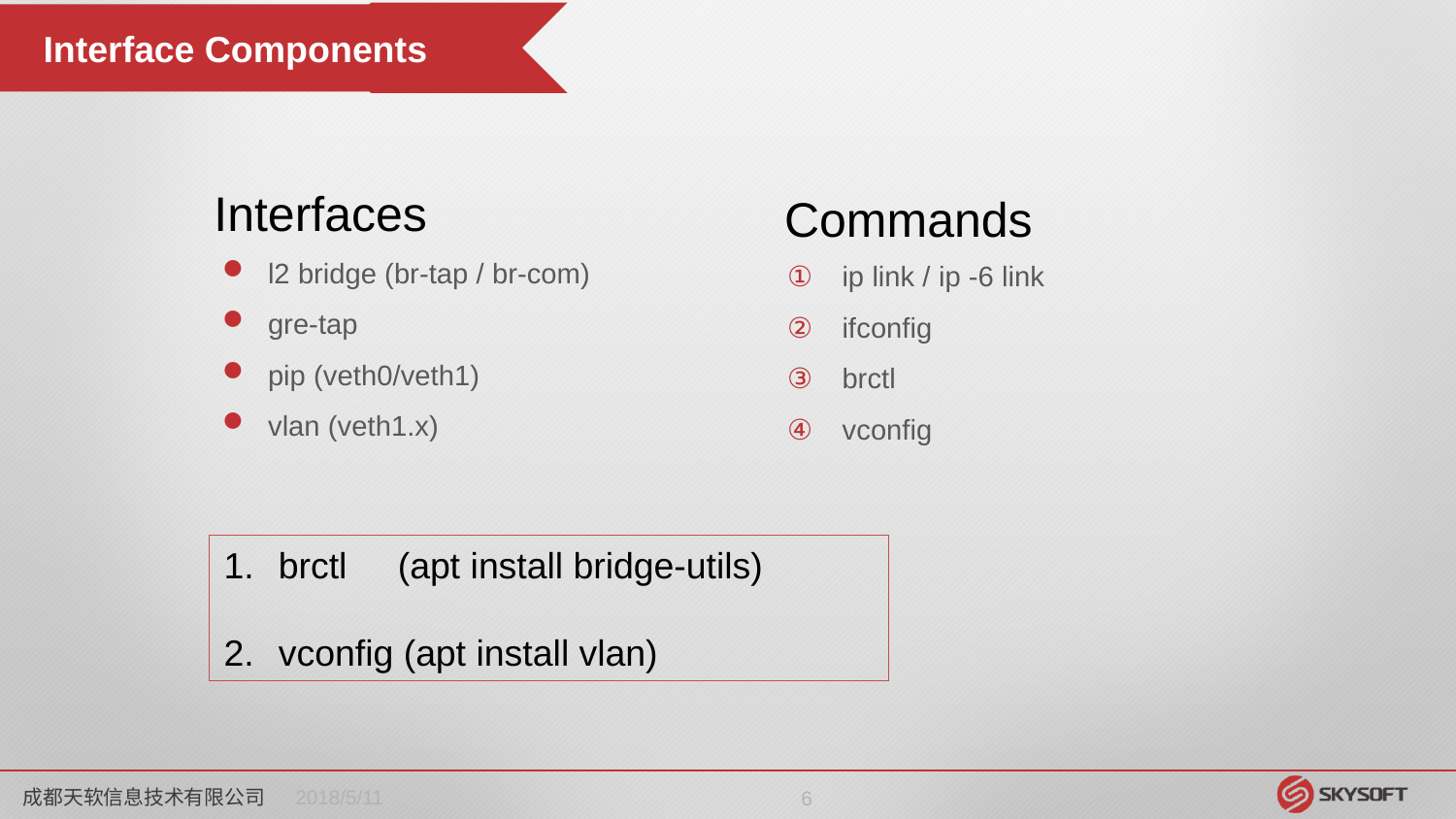

Interface Components

Interfaces
Commands
l2 bridge (br-tap / br-com)
gre-tap
pip (veth0/veth1)
vlan (veth1.x)
ip link / ip -6 link
ifconfig
brctl
vconfig
brctl     (apt install bridge-utils)

vconfig (apt install vlan)
成都天软信息技术有限公司
2018/5/11
6